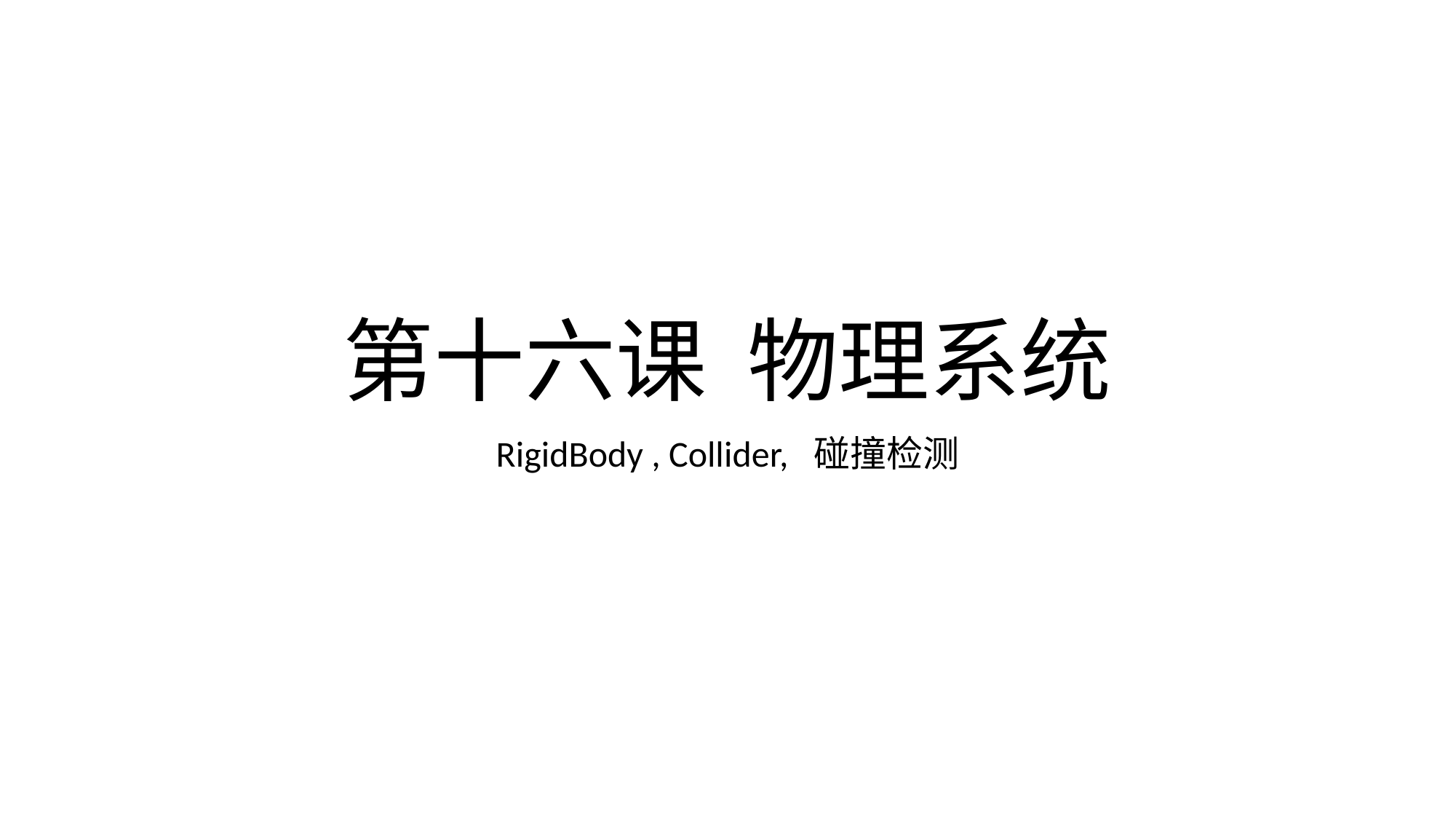

# 第十六课  物理系统
RigidBody , Collider,  碰撞检测